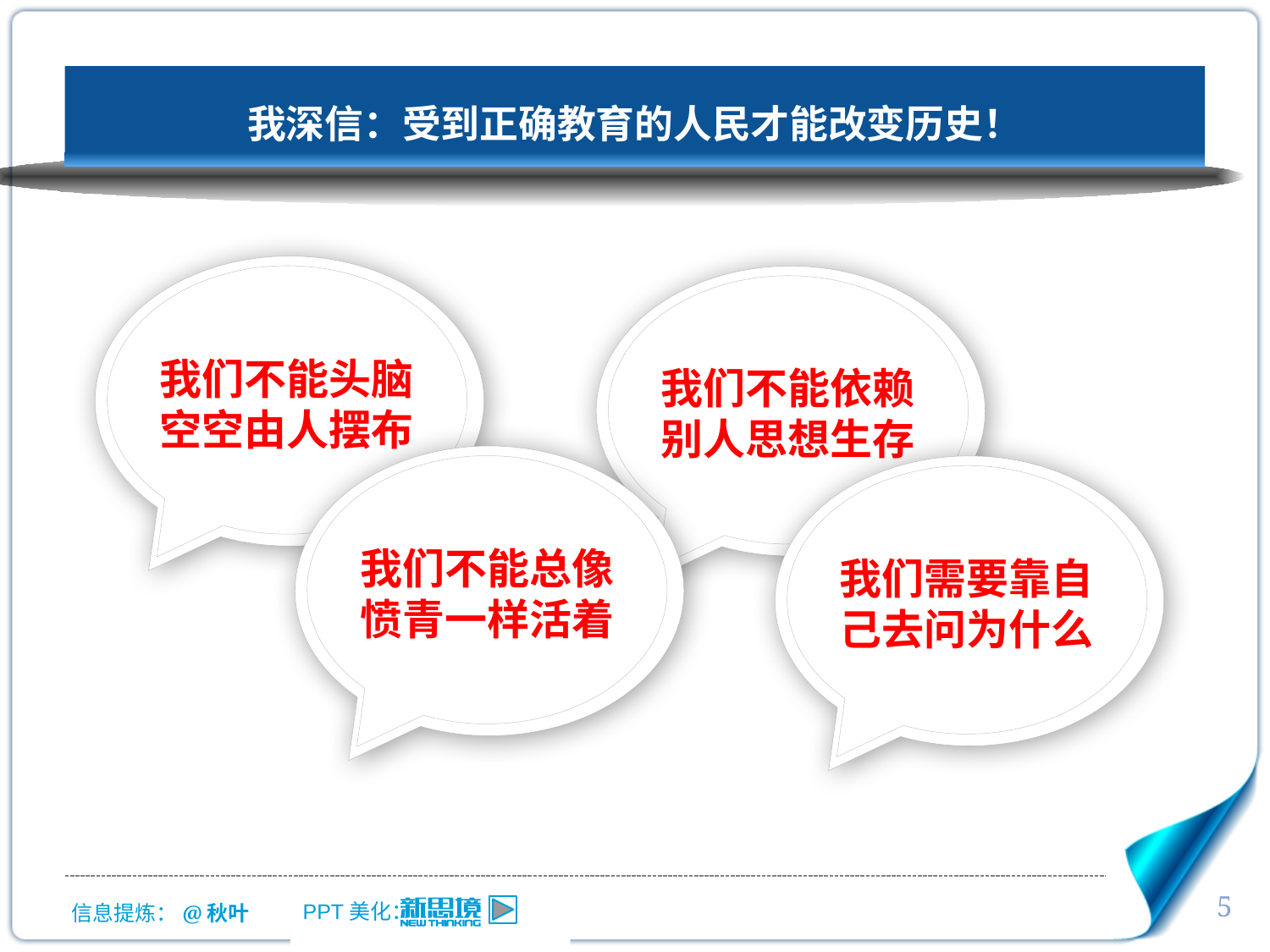

我深信：受到正确教育的人民才能改变历史！

我们不能头脑空空由人摆布

我们不能依赖别人思想生存

我们不能总像愤青一样活着

我们需要靠自己去问为什么
5